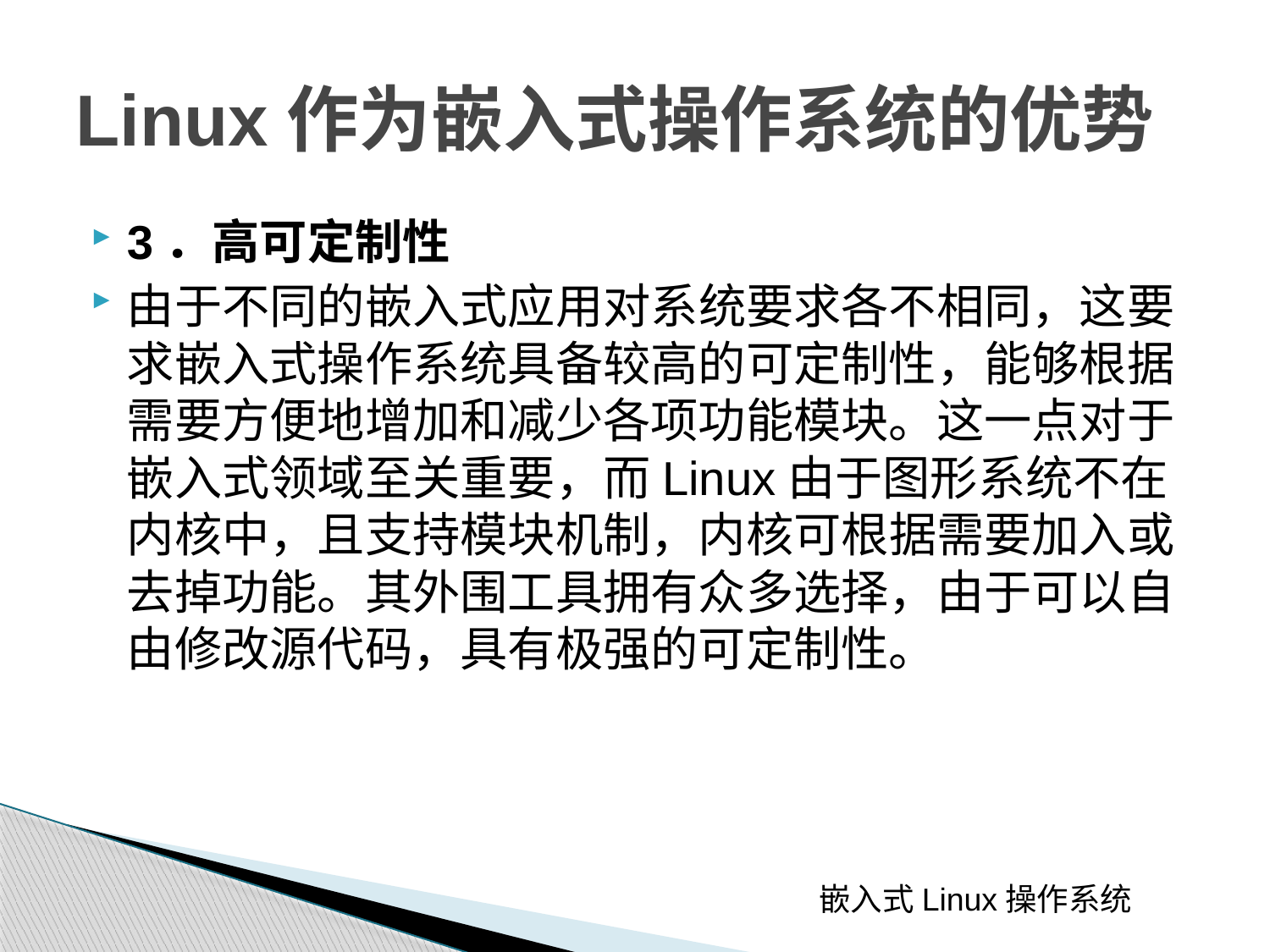

# Linux作为嵌入式操作系统的优势
3．高可定制性
由于不同的嵌入式应用对系统要求各不相同，这要求嵌入式操作系统具备较高的可定制性，能够根据需要方便地增加和减少各项功能模块。这一点对于嵌入式领域至关重要，而Linux由于图形系统不在内核中，且支持模块机制，内核可根据需要加入或去掉功能。其外围工具拥有众多选择，由于可以自由修改源代码，具有极强的可定制性。
         嵌入式Linux操作系统